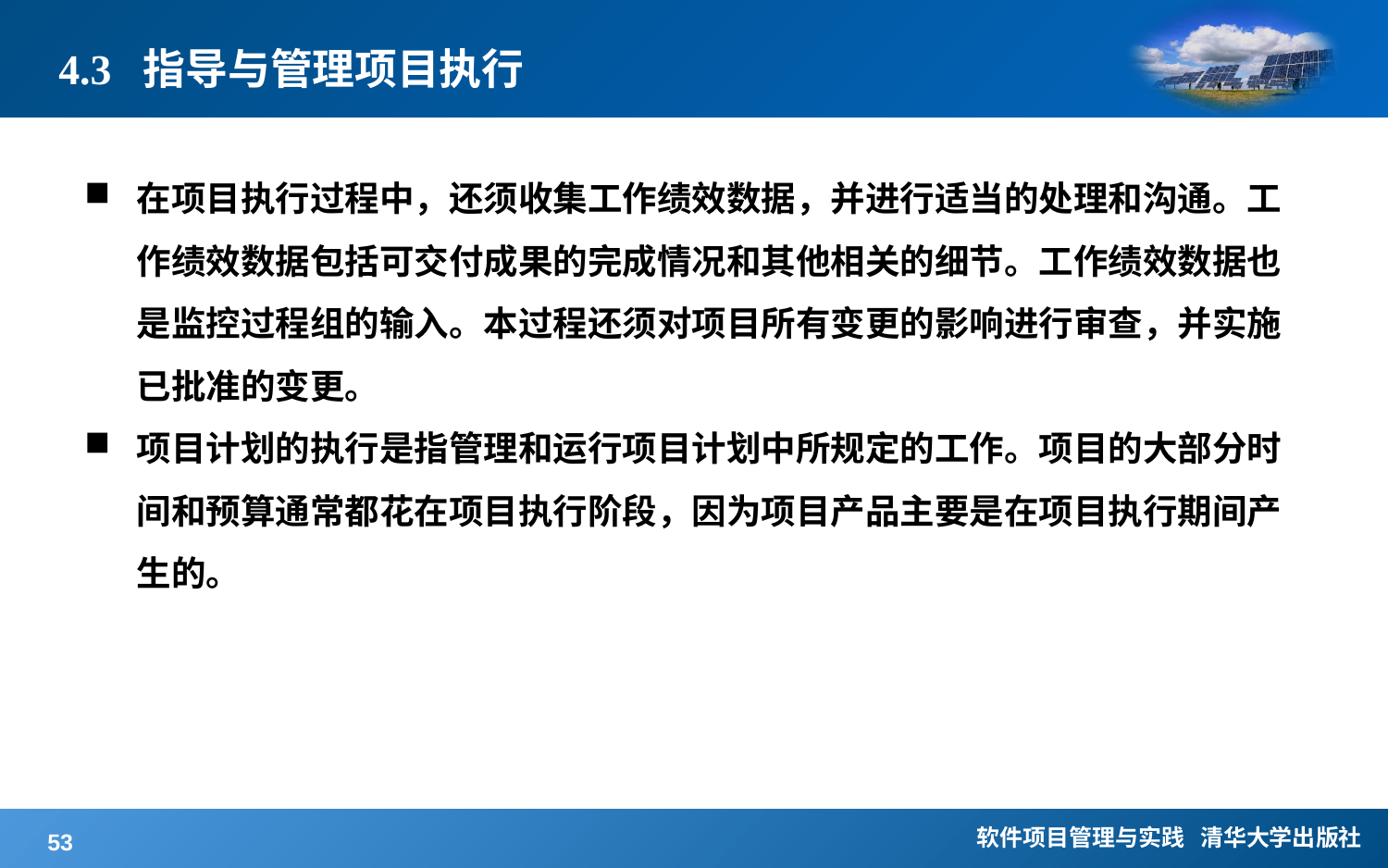

# 4.3  指导与管理项目执行
在项目执行过程中，还须收集工作绩效数据，并进行适当的处理和沟通。工作绩效数据包括可交付成果的完成情况和其他相关的细节。工作绩效数据也是监控过程组的输入。本过程还须对项目所有变更的影响进行审查，并实施已批准的变更。
项目计划的执行是指管理和运行项目计划中所规定的工作。项目的大部分时间和预算通常都花在项目执行阶段，因为项目产品主要是在项目执行期间产生的。